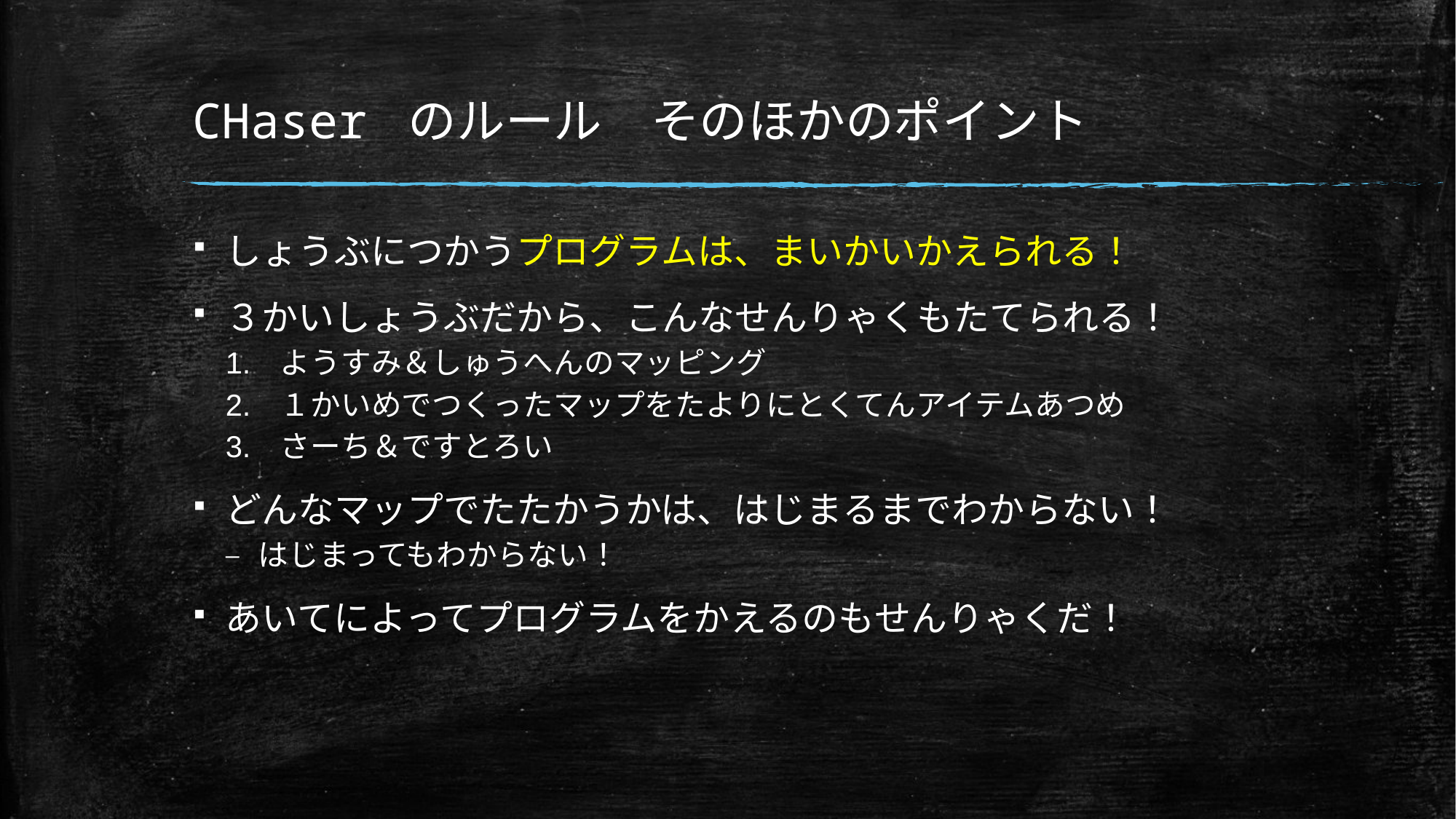

# CHaser のルール　そのほかのポイント
しょうぶにつかうプログラムは、まいかいかえられる！
３かいしょうぶだから、こんなせんりゃくもたてられる！
ようすみ＆しゅうへんのマッピング
１かいめでつくったマップをたよりにとくてんアイテムあつめ
さーち＆ですとろい
どんなマップでたたかうかは、はじまるまでわからない！
はじまってもわからない！
あいてによってプログラムをかえるのもせんりゃくだ！